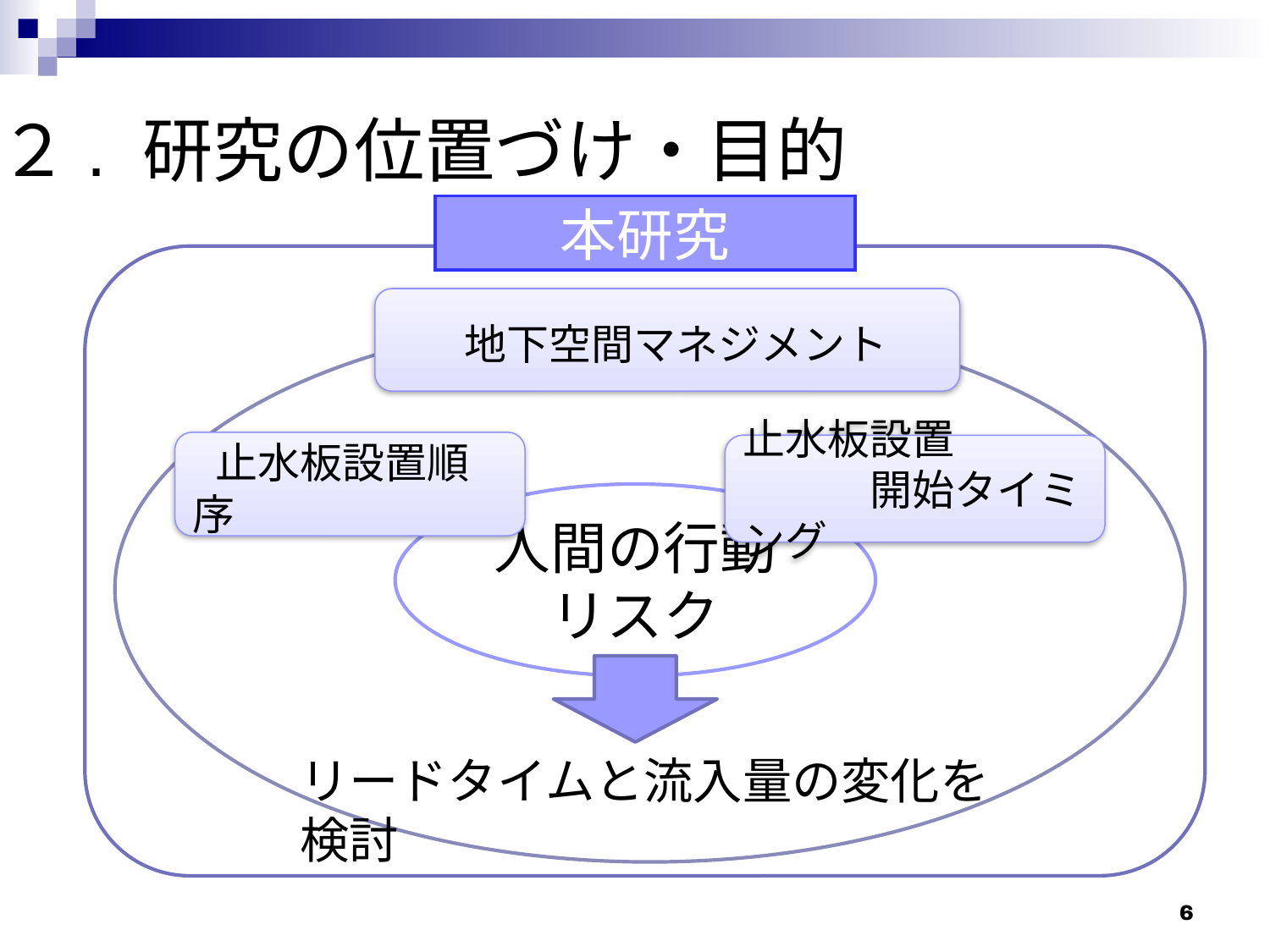

２. 研究の位置づけ・目的
本研究

 　地下空間マネジメント

 止水板設置順序
止水板設置
　　　開始タイミング
人間の行動リスク

リードタイムと流入量の変化を検討
6